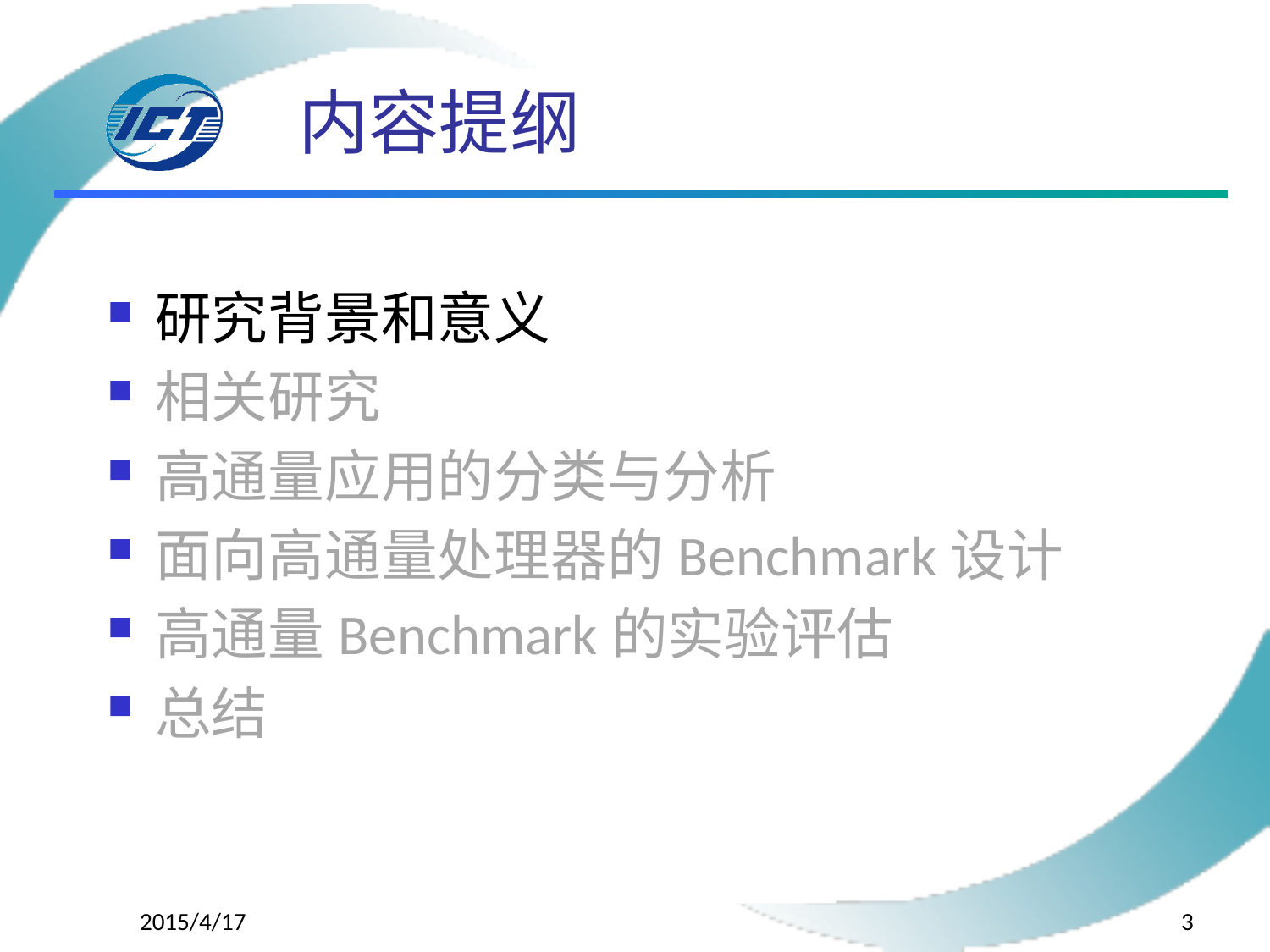

# 内容提纲
研究背景和意义
相关研究
高通量应用的分类与分析
面向高通量处理器的Benchmark设计
高通量Benchmark的实验评估
总结
2015/4/17
3